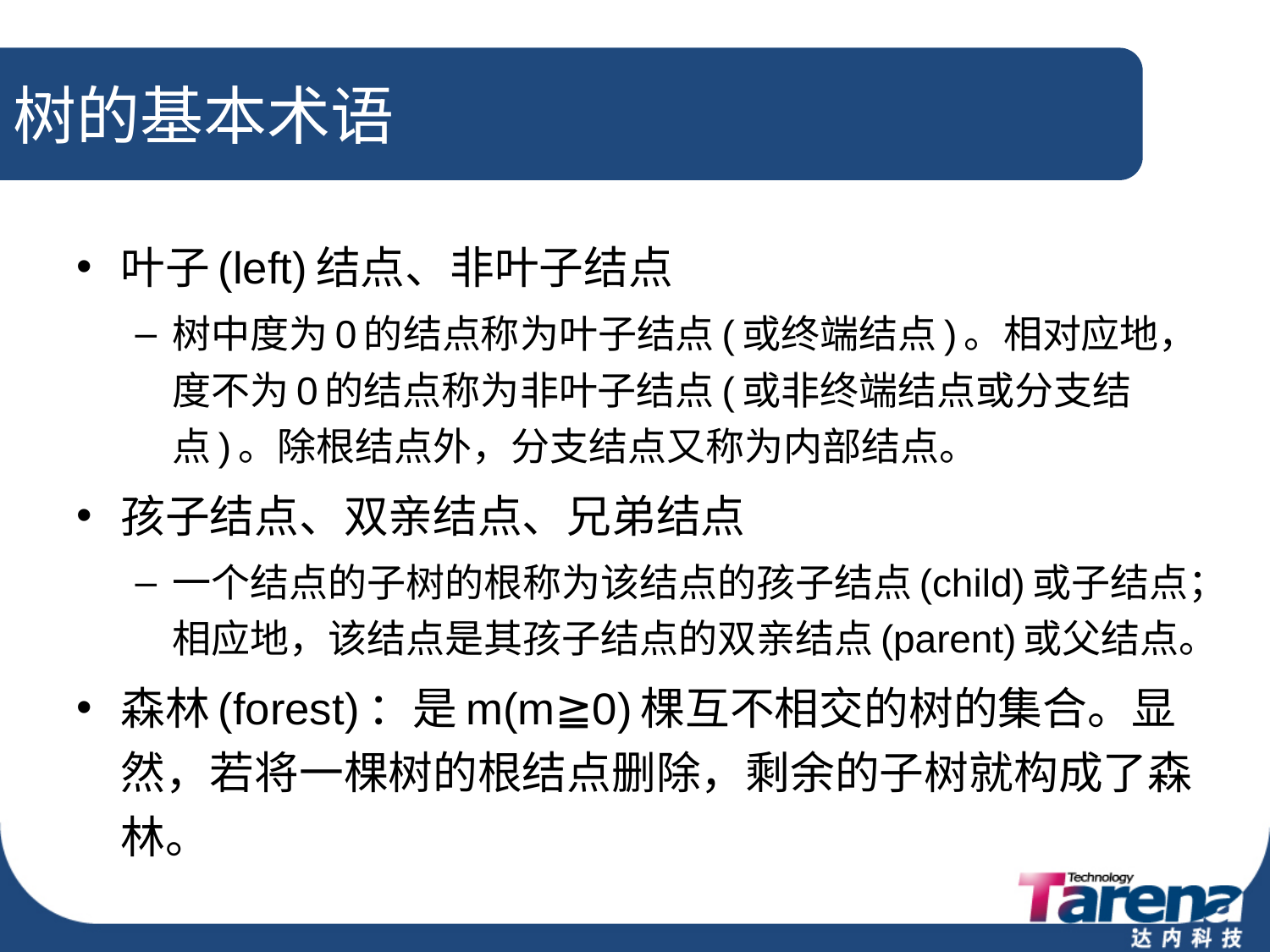

# 树的基本术语
叶子(left)结点、非叶子结点
树中度为0的结点称为叶子结点(或终端结点)。相对应地，度不为0的结点称为非叶子结点(或非终端结点或分支结点)。除根结点外，分支结点又称为内部结点。
孩子结点、双亲结点、兄弟结点
一个结点的子树的根称为该结点的孩子结点(child)或子结点；相应地，该结点是其孩子结点的双亲结点(parent)或父结点。
森林(forest)：是m(m≧0)棵互不相交的树的集合。显然，若将一棵树的根结点删除，剩余的子树就构成了森林。